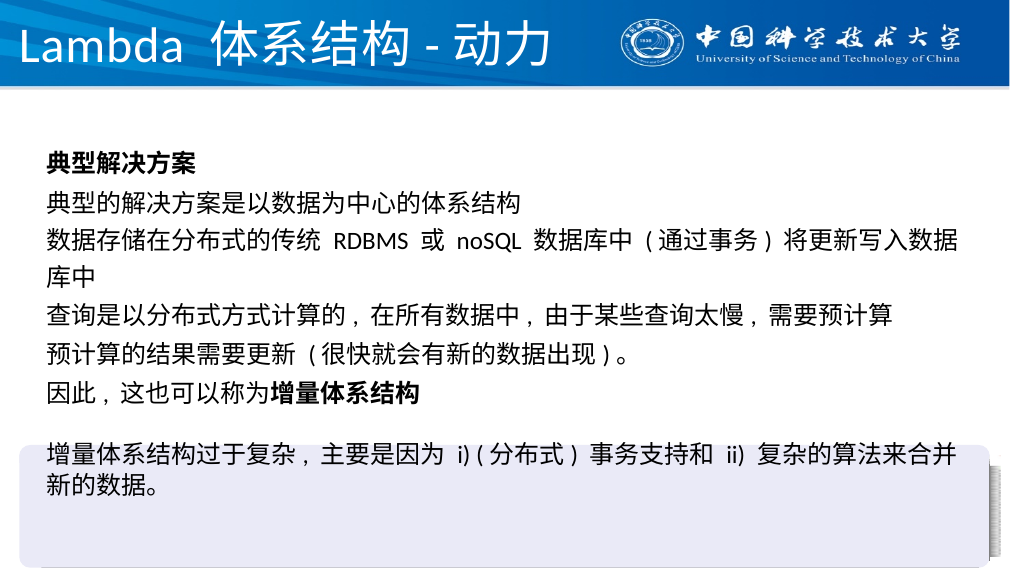

# Lambda 体系结构-动力

典型解决方案
典型的解决方案是以数据为中心的体系结构
数据存储在分布式的传统 RDBMS 或 noSQL 数据库中 (通过事务) 将更新写入数据库中
查询是以分布式方式计算的, 在所有数据中, 由于某些查询太慢, 需要预计算
预计算的结果需要更新 (很快就会有新的数据出现)。
因此, 这也可以称为增量体系结构
增量体系结构过于复杂, 主要是因为 i) (分布式) 事务支持和 ii) 复杂的算法来合并新的数据。